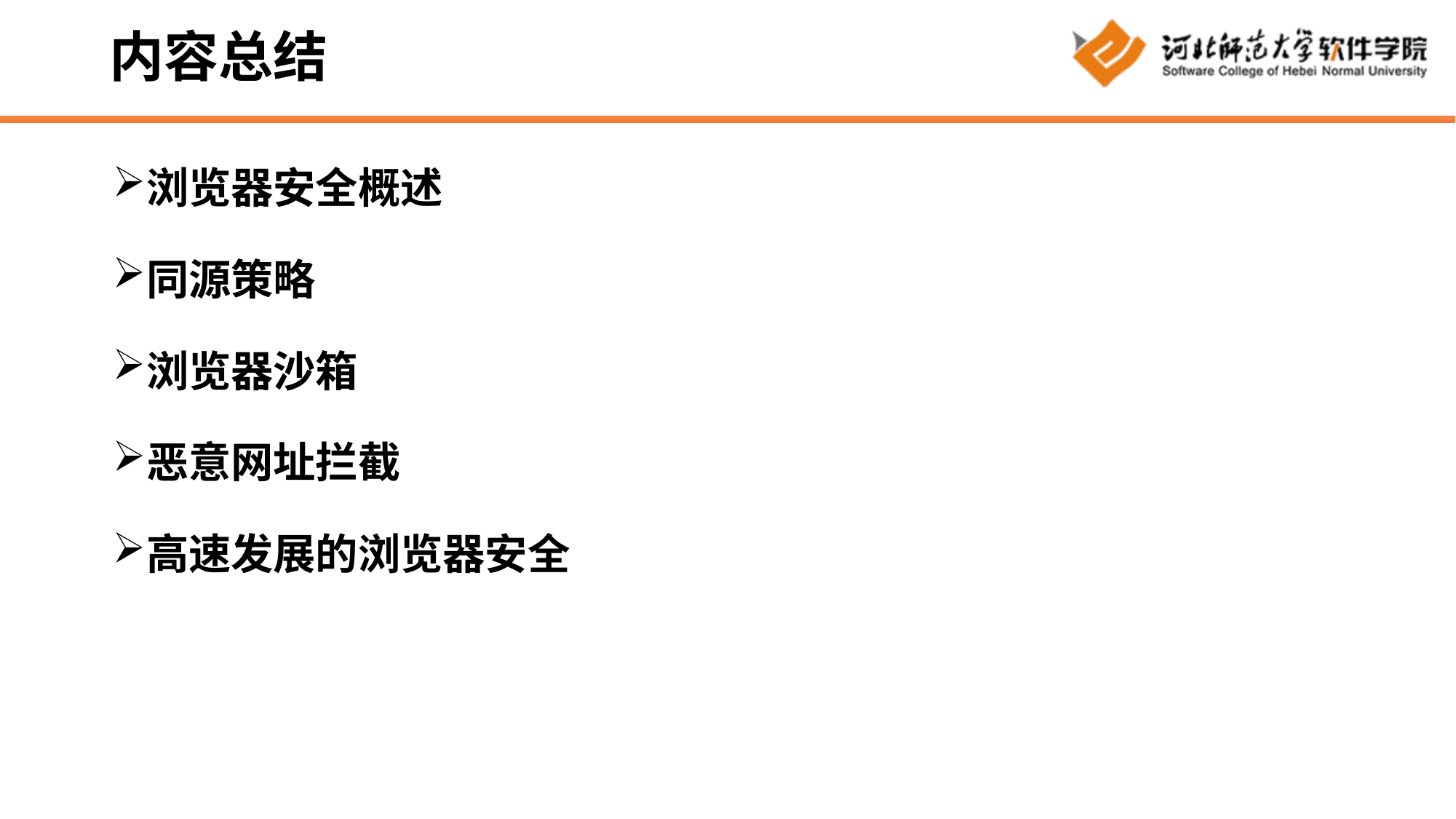

# 内容总结
浏览器安全概述
同源策略
浏览器沙箱
恶意网址拦截
高速发展的浏览器安全